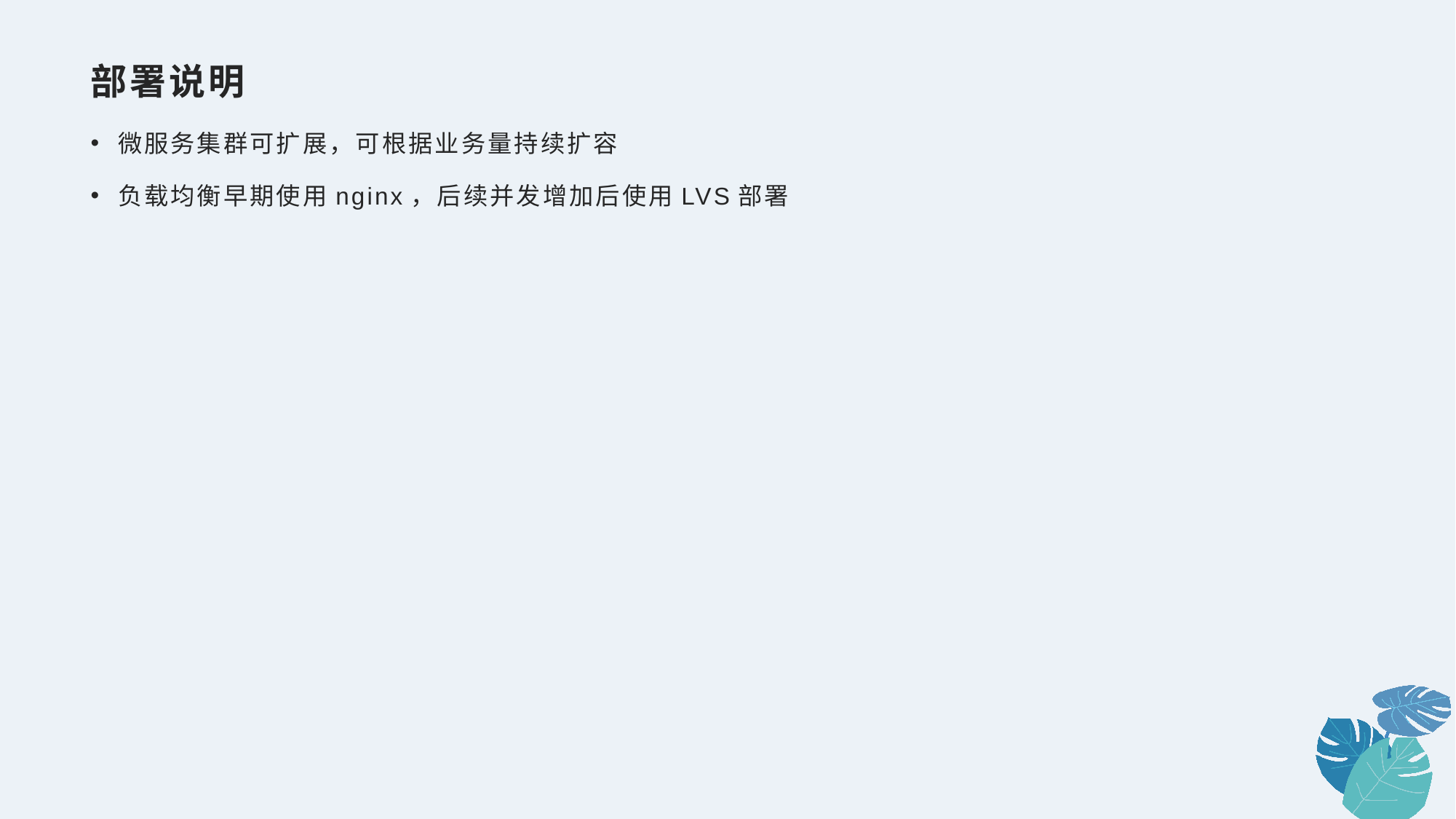

# 部署说明
微服务集群可扩展，可根据业务量持续扩容
负载均衡早期使用nginx，后续并发增加后使用LVS部署